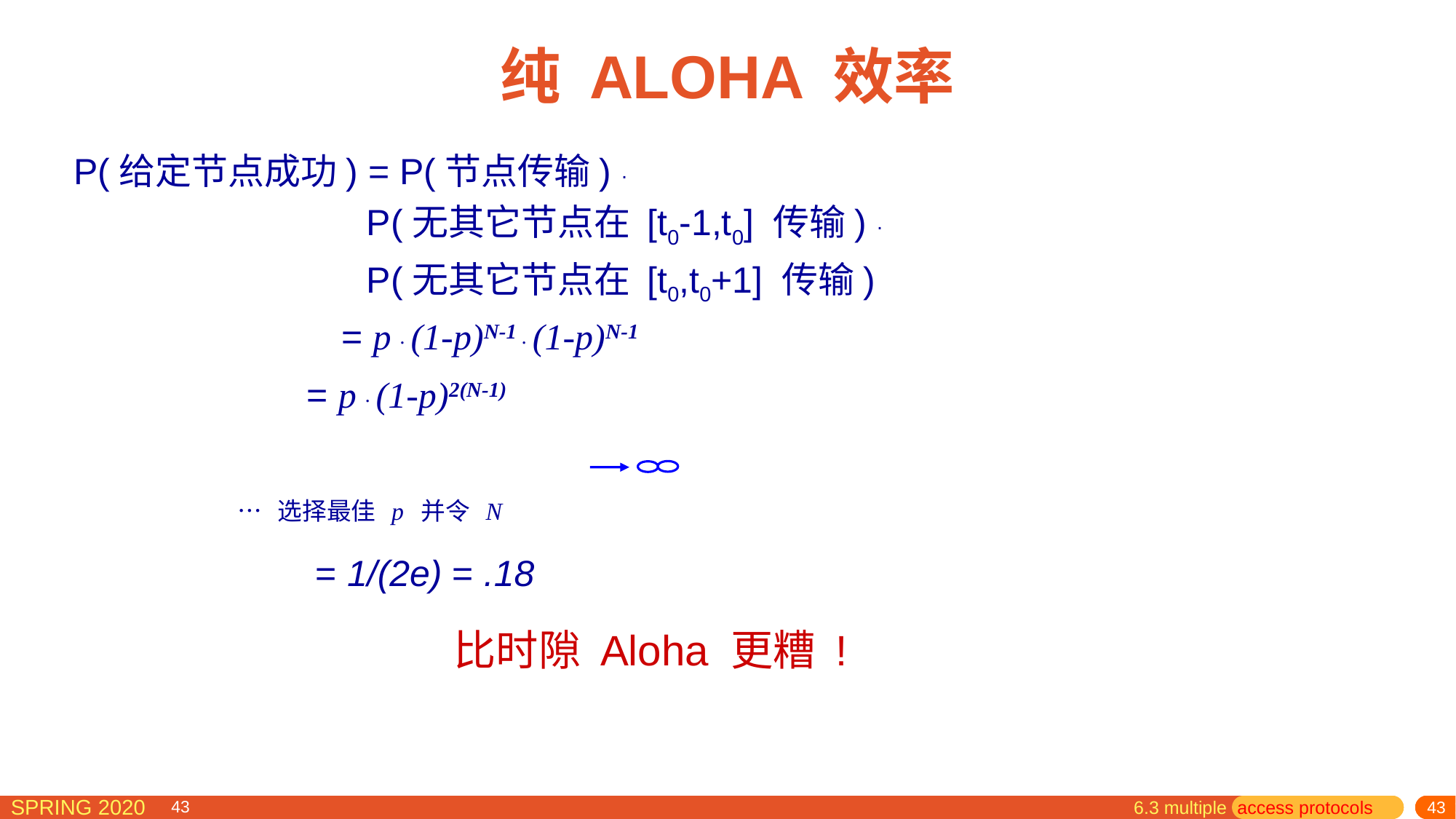

# 纯 ALOHA 效率
P(给定节点成功) = P(节点传输) .
                                   P(无其它节点在 [t0-1,t0] 传输) .
                                   P(无其它节点在 [t0,t0+1] 传输)
                                = p . (1-p)N-1 . (1-p)N-1
                                        = p . (1-p)2(N-1)

                              … 选择最佳 p 并令 N
                                   = 1/(2e) = .18

比时隙 Aloha 更糟 !
6.3 multiple  access protocols